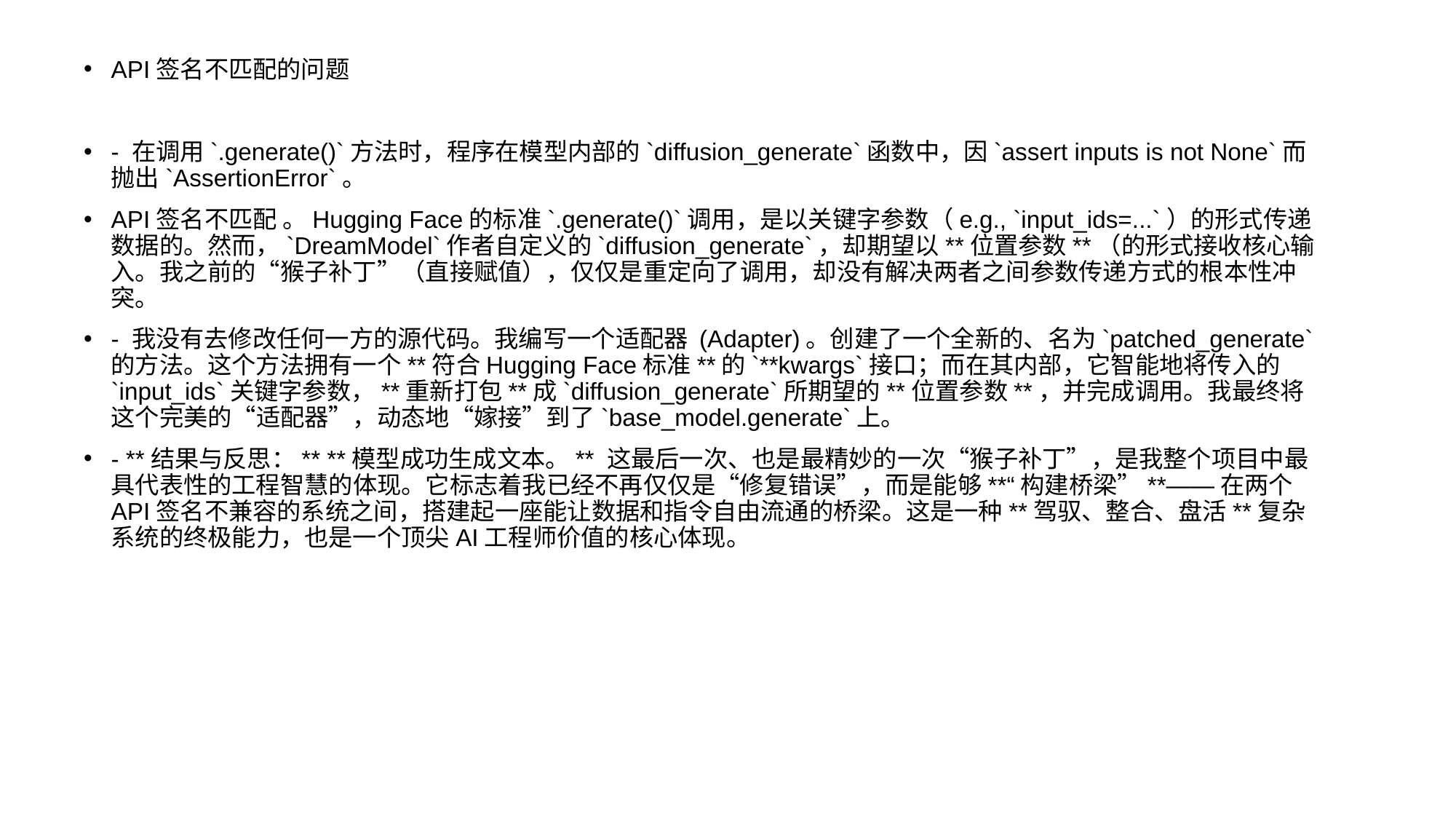

API签名不匹配的问题

- 在调用`.generate()`方法时，程序在模型内部的`diffusion_generate`函数中，因`assert inputs is not None`而抛出`AssertionError`。
API签名不匹配 。Hugging Face的标准`.generate()`调用，是以关键字参数（e.g., `input_ids=...`）的形式传递数据的。然而，`DreamModel`作者自定义的`diffusion_generate`，却期望以**位置参数**（的形式接收核心输入。我之前的“猴子补丁”（直接赋值），仅仅是重定向了调用，却没有解决两者之间参数传递方式的根本性冲突。
- 我没有去修改任何一方的源代码。我编写一个适配器 (Adapter)。创建了一个全新的、名为`patched_generate`的方法。这个方法拥有一个**符合Hugging Face标准**的`**kwargs`接口；而在其内部，它智能地将传入的`input_ids`关键字参数，**重新打包**成`diffusion_generate`所期望的**位置参数**，并完成调用。我最终将这个完美的“适配器”，动态地“嫁接”到了`base_model.generate`上。
- **结果与反思：** **模型成功生成文本。** 这最后一次、也是最精妙的一次“猴子补丁”，是我整个项目中最具代表性的工程智慧的体现。它标志着我已经不再仅仅是“修复错误”，而是能够**“构建桥梁”**——在两个API签名不兼容的系统之间，搭建起一座能让数据和指令自由流通的桥梁。这是一种**驾驭、整合、盘活**复杂系统的终极能力，也是一个顶尖AI工程师价值的核心体现。